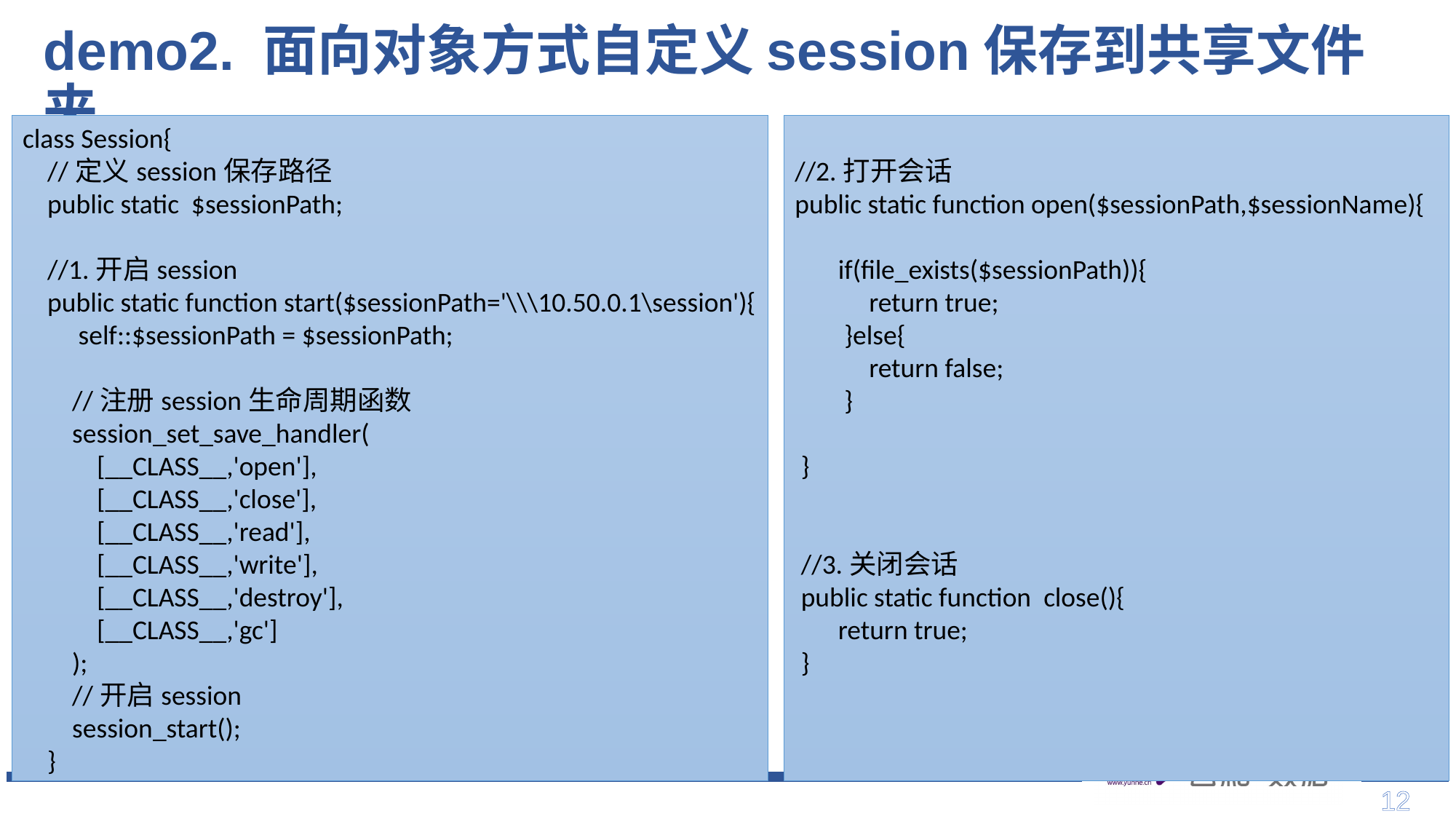

# demo2. 面向对象方式自定义session保存到共享文件夹
class Session{
    //定义session保存路径
    public static  $sessionPath;

    //1.开启session
    public static function start($sessionPath='\\\10.50.0.1\session'){
         self::$sessionPath = $sessionPath;

        //注册session生命周期函数
        session_set_save_handler(
            [__CLASS__,'open'],
            [__CLASS__,'close'],
            [__CLASS__,'read'],
            [__CLASS__,'write'],
            [__CLASS__,'destroy'],
            [__CLASS__,'gc']
        );
        //开启session
        session_start();
    }

//2.打开会话
public static function open($sessionPath,$sessionName){

       if(file_exists($sessionPath)){
            return true;
        }else{
            return false;
        }

 }

 //3.关闭会话
 public static function  close(){
       return true;
 }